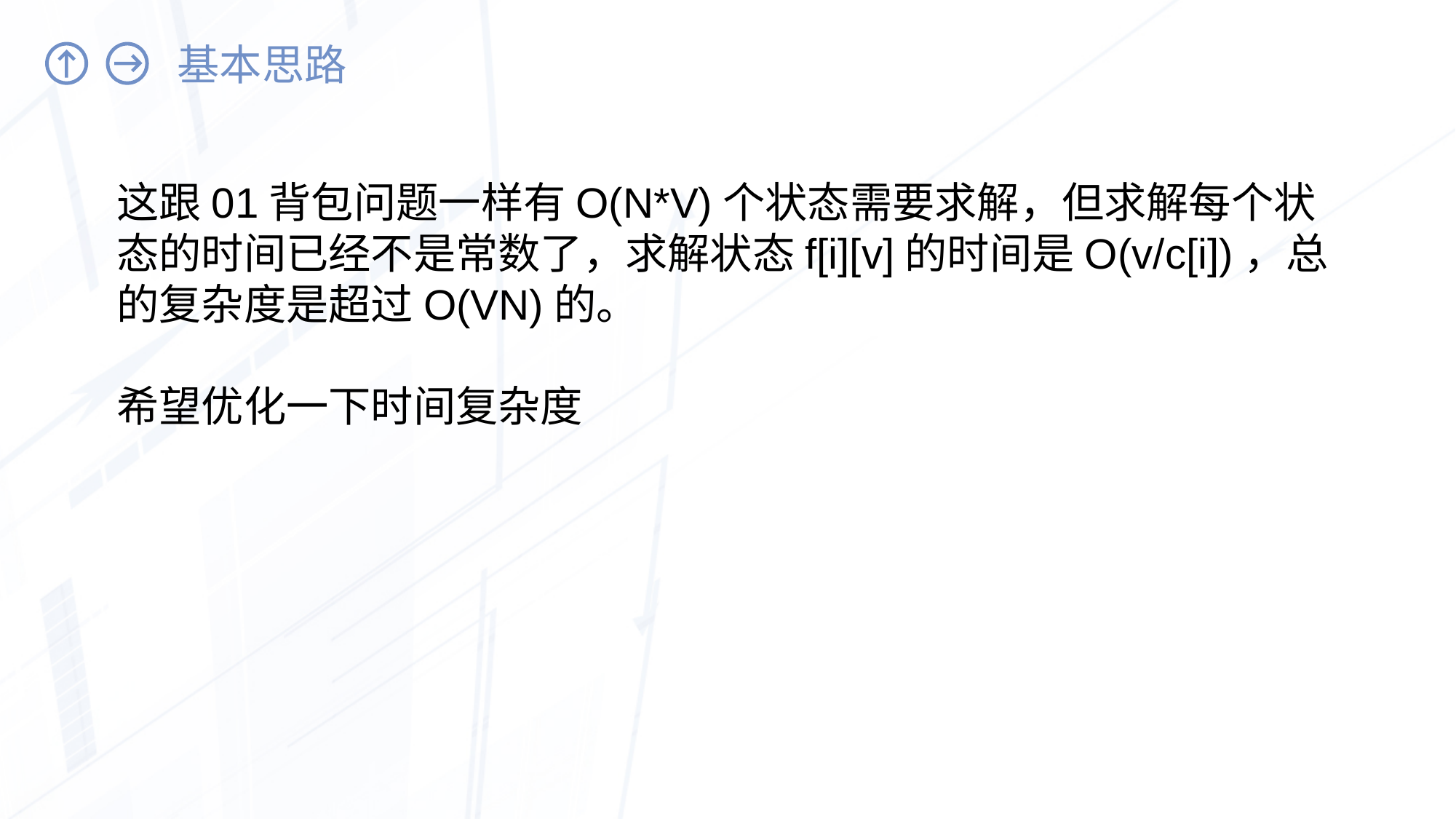

# 基本思路
这跟01背包问题一样有O(N*V)个状态需要求解，但求解每个状态的时间已经不是常数了，求解状态f[i][v]的时间是O(v/c[i])，总的复杂度是超过O(VN)的。

希望优化一下时间复杂度